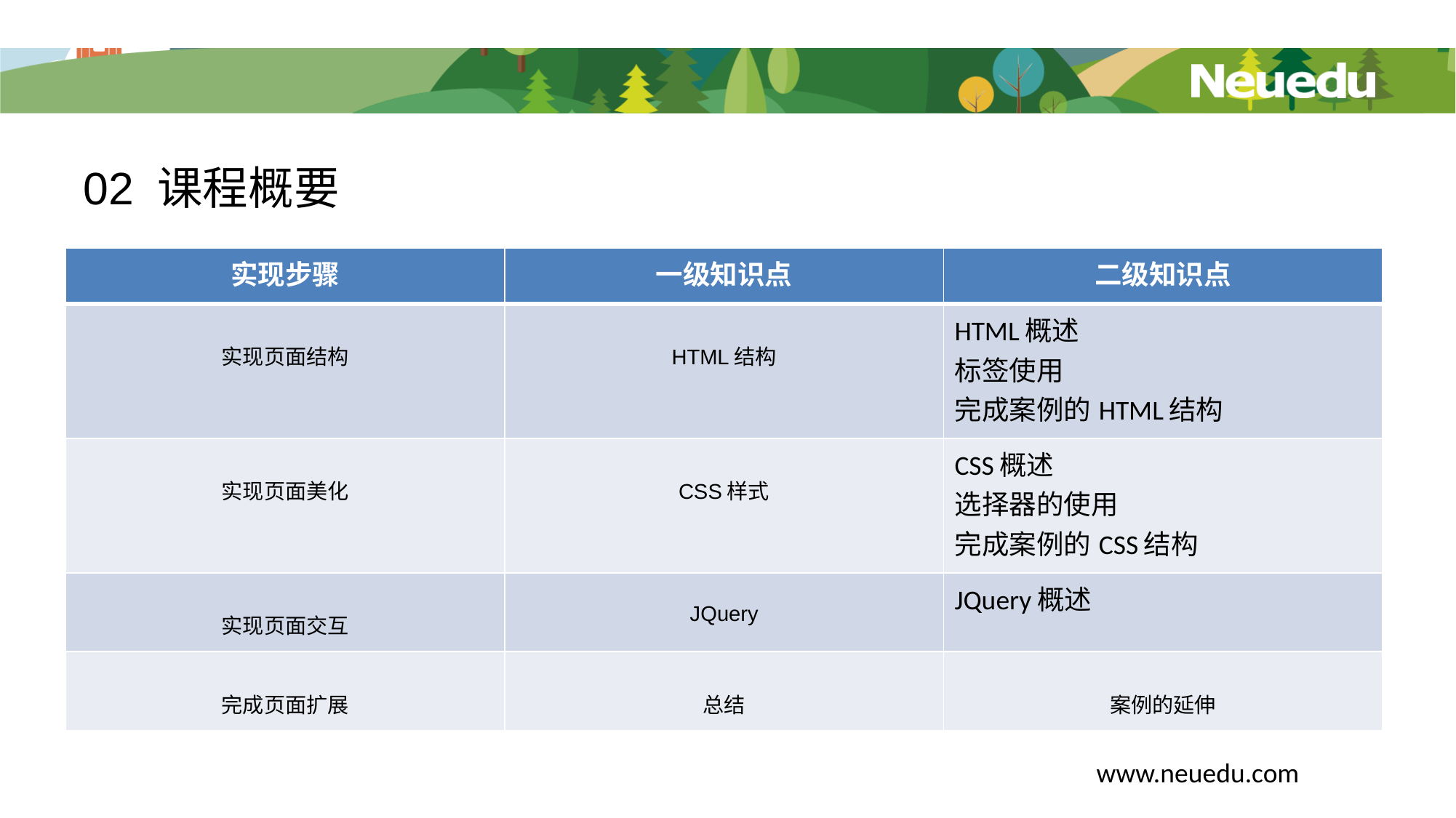

# 02 课程概要
| 实现步骤 | 一级知识点 | 二级知识点 |
| --- | --- | --- |
| 实现页面结构 | HTML结构 | HTML概述 标签使用 完成案例的HTML结构 |
| 实现页面美化 | CSS样式 | CSS概述 选择器的使用 完成案例的CSS结构 |
| 实现页面交互 | JQuery | JQuery概述 |
| 完成页面扩展 | 总结 | 案例的延伸 |